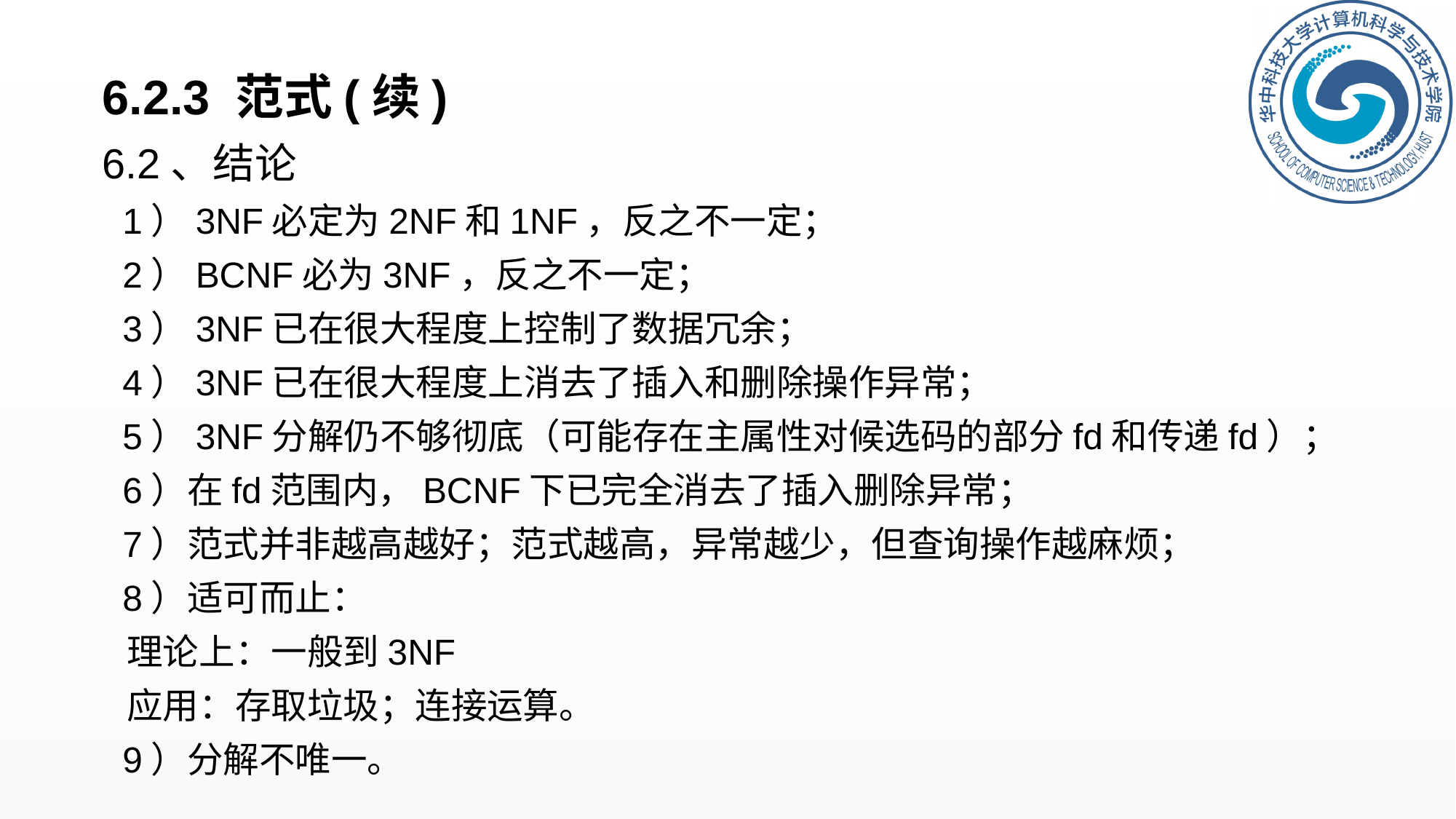

# 6.2.3 范式(续)
6.2、结论
  1）3NF必定为2NF和1NF，反之不一定；
  2）BCNF必为3NF，反之不一定；
  3）3NF已在很大程度上控制了数据冗余；
  4）3NF已在很大程度上消去了插入和删除操作异常；
  5）3NF分解仍不够彻底（可能存在主属性对候选码的部分fd和传递fd）；
  6）在fd范围内，BCNF下已完全消去了插入删除异常；
  7）范式并非越高越好；范式越高，异常越少，但查询操作越麻烦；
  8）适可而止：
  理论上：一般到3NF
  应用：存取垃圾；连接运算。
  9）分解不唯一。